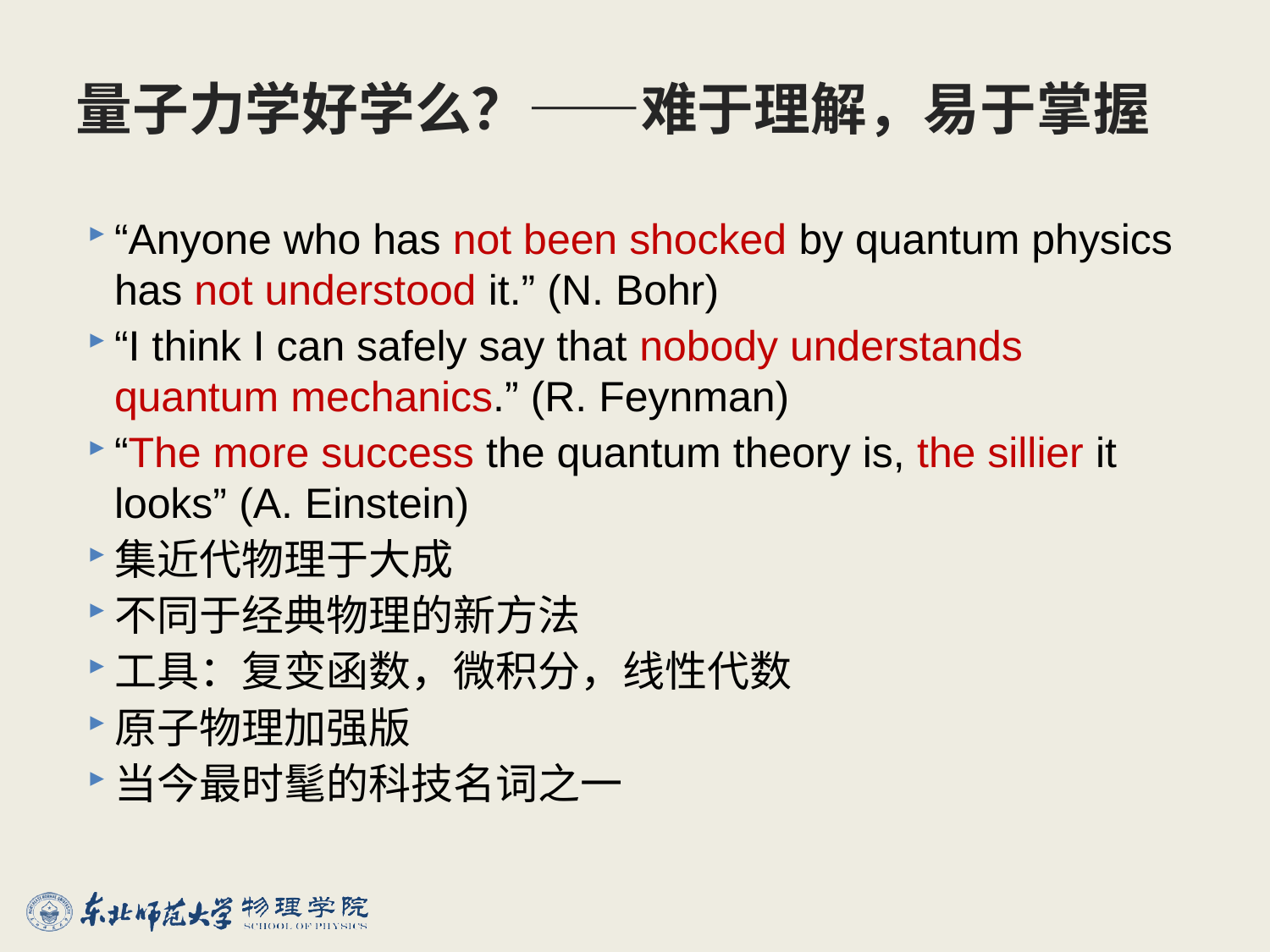

# 量子力学好学么？——难于理解，易于掌握
“Anyone who has not been shocked by quantum physics has not understood it.” (N. Bohr)
“I think I can safely say that nobody understands quantum mechanics.” (R. Feynman)
“The more success the quantum theory is, the sillier it looks” (A. Einstein)
集近代物理于大成
不同于经典物理的新方法
工具：复变函数，微积分，线性代数
原子物理加强版
当今最时髦的科技名词之一